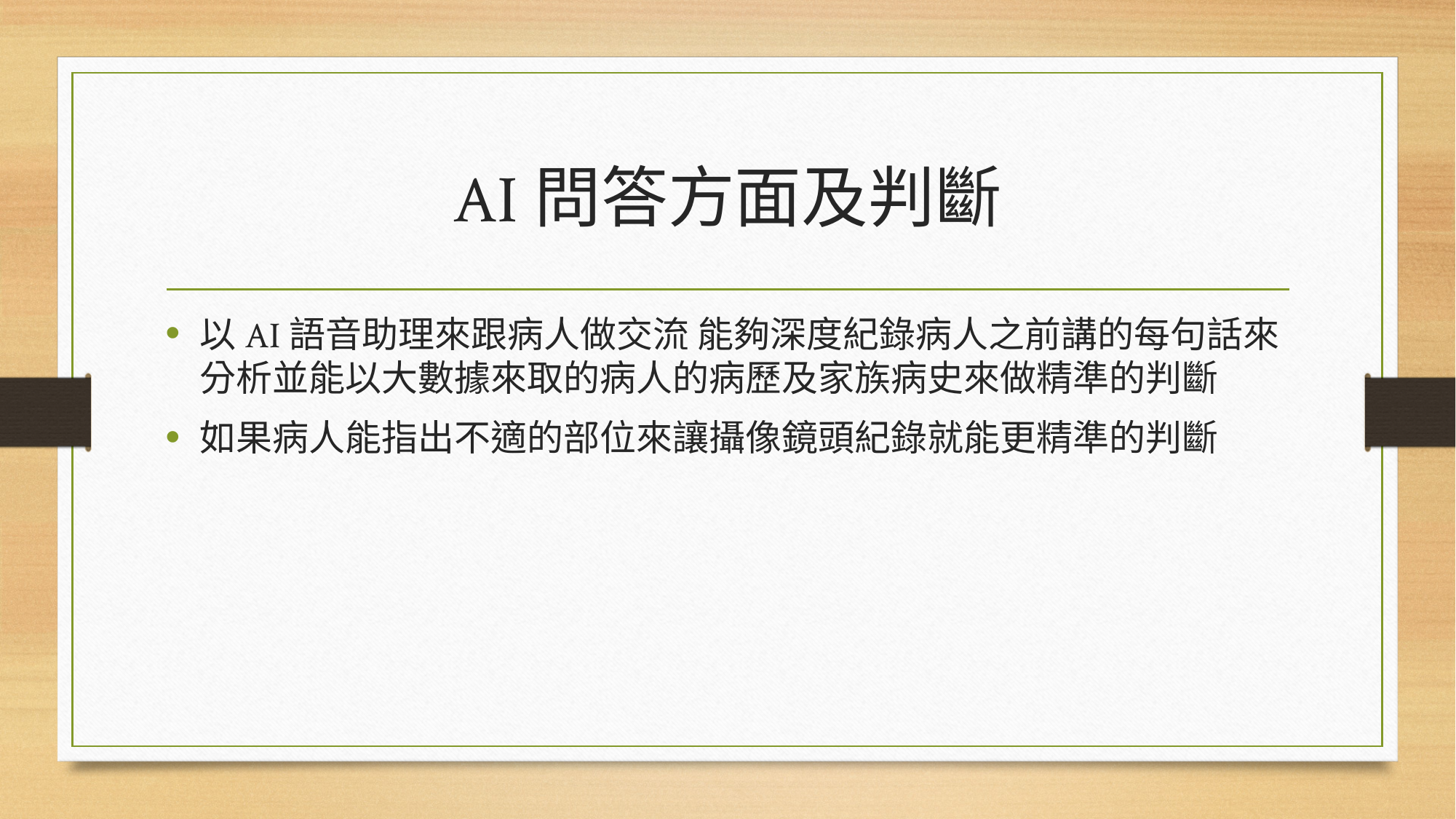

# AI問答方面及判斷
以AI語音助理來跟病人做交流 能夠深度紀錄病人之前講的每句話來分析並能以大數據來取的病人的病歷及家族病史來做精準的判斷
如果病人能指出不適的部位來讓攝像鏡頭紀錄就能更精準的判斷